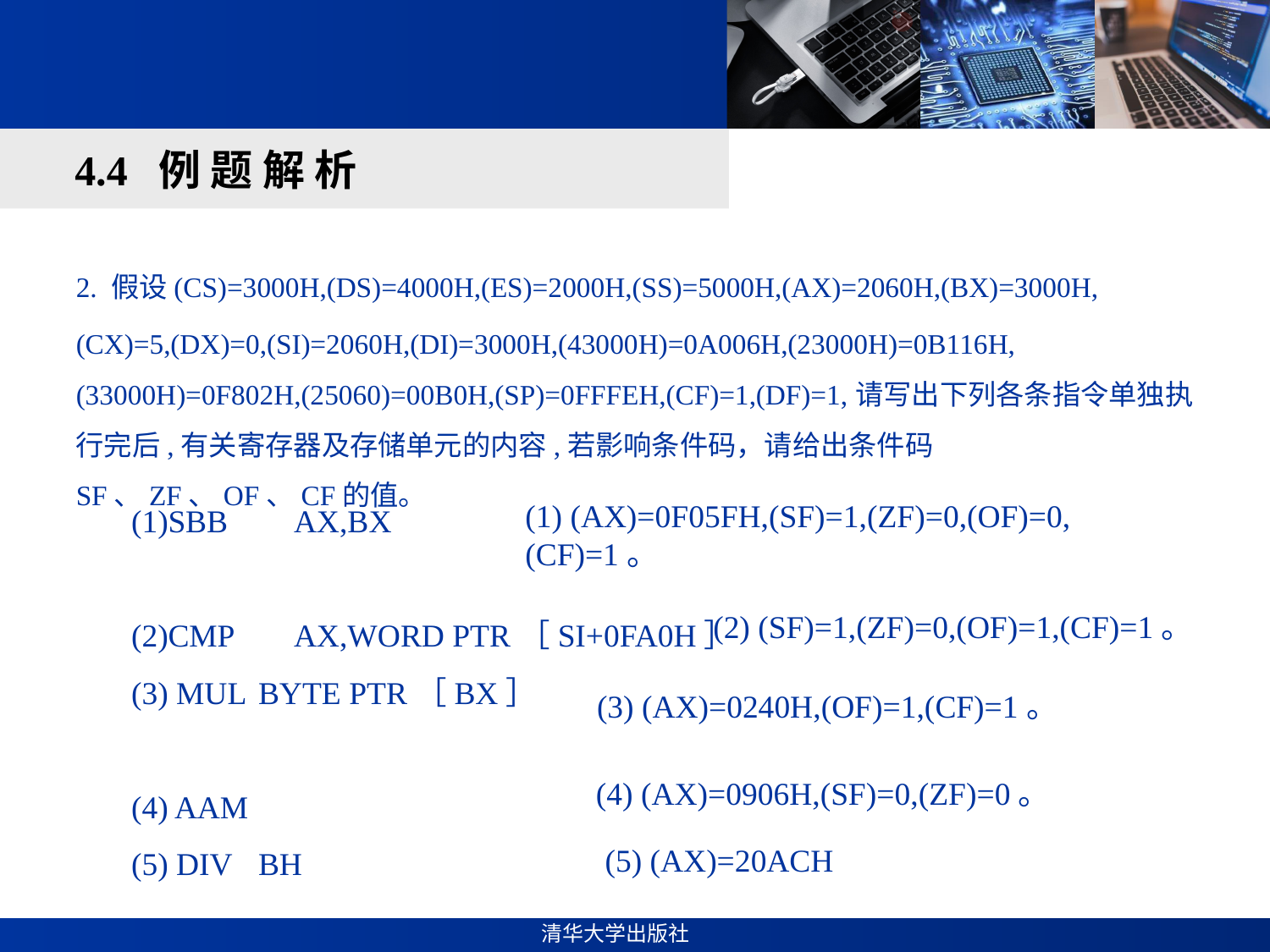

#
4.4  例 题 解 析

2. 假设(CS)=3000H,(DS)=4000H,(ES)=2000H,(SS)=5000H,(AX)=2060H,(BX)=3000H,
(CX)=5,(DX)=0,(SI)=2060H,(DI)=3000H,(43000H)=0A006H,(23000H)=0B116H,(33000H)=0F802H,(25060)=00B0H,(SP)=0FFFEH,(CF)=1,(DF)=1,请写出下列各条指令单独执行完后,有关寄存器及存储单元的内容,若影响条件码，请给出条件码SF、ZF、OF、CF的值。

SBB	AX,BX
CMP	AX,WORD PTR［SI+0FA0H］
(3) MUL	BYTE PTR［BX］
(4) AAM
(5) DIV	BH
(1) (AX)=0F05FH,(SF)=1,(ZF)=0,(OF)=0,(CF)=1。
(2) (SF)=1,(ZF)=0,(OF)=1,(CF)=1。
(3) (AX)=0240H,(OF)=1,(CF)=1。
(4) (AX)=0906H,(SF)=0,(ZF)=0。
(5) (AX)=20ACH